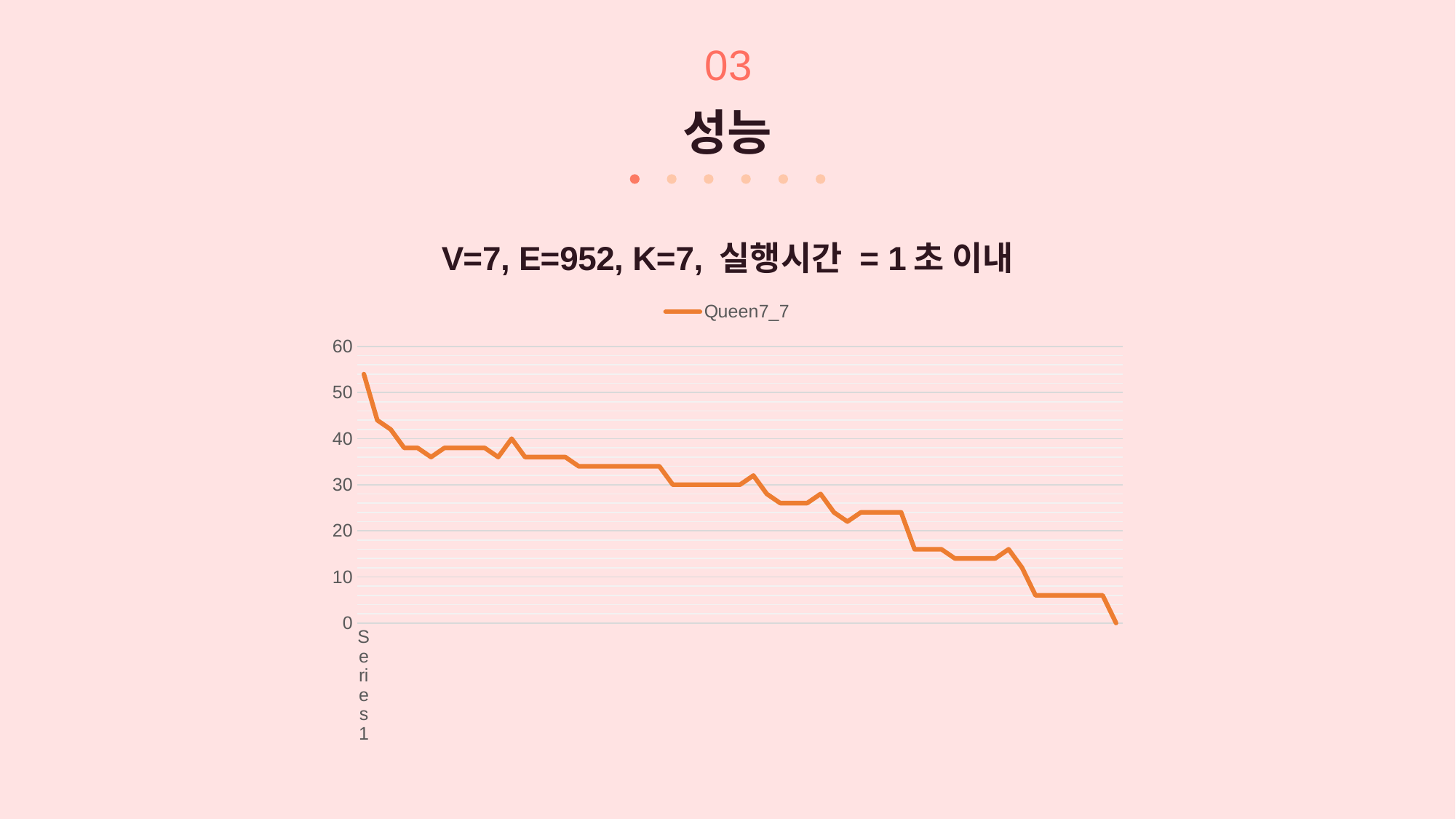

03
성능

### Chart: V=7, E=952, K=7, 실행시간 = 1초 이내

| Category | Queen7_7 |
|---|---|
|  | 54.0 |
|  | 44.0 |
|  | 42.0 |
|  | 38.0 |
|  | 38.0 |
|  | 36.0 |
|  | 38.0 |
|  | 38.0 |
|  | 38.0 |
|  | 38.0 |
|  | 36.0 |
|  | 40.0 |
|  | 36.0 |
|  | 36.0 |
|  | 36.0 |
|  | 36.0 |
|  | 34.0 |
|  | 34.0 |
|  | 34.0 |
|  | 34.0 |
|  | 34.0 |
|  | 34.0 |
|  | 34.0 |
|  | 30.0 |
|  | 30.0 |
|  | 30.0 |
|  | 30.0 |
|  | 30.0 |
|  | 30.0 |
|  | 32.0 |
|  | 28.0 |
|  | 26.0 |
|  | 26.0 |
|  | 26.0 |
|  | 28.0 |
|  | 24.0 |
|  | 22.0 |
|  | 24.0 |
|  | 24.0 |
|  | 24.0 |
|  | 24.0 |
|  | 16.0 |
|  | 16.0 |
|  | 16.0 |
|  | 14.0 |
|  | 14.0 |
|  | 14.0 |
|  | 14.0 |
|  | 16.0 |
|  | 12.0 |
|  | 6.0 |
|  | 6.0 |
|  | 6.0 |
|  | 6.0 |
|  | 6.0 |
|  | 6.0 |
|  | 0.0 |